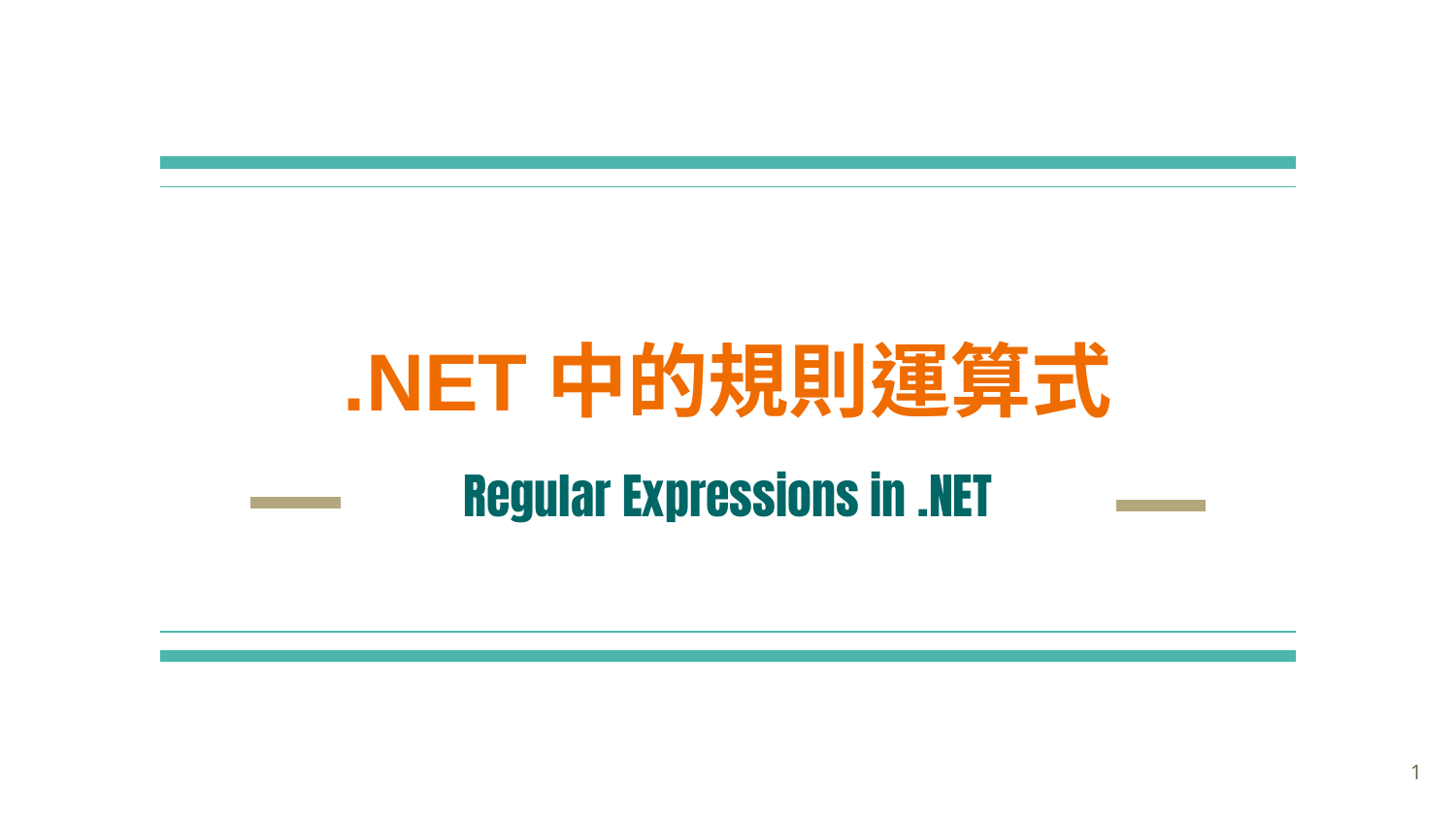

# .NET中的規則運算式
Regular Expressions in .NET
1